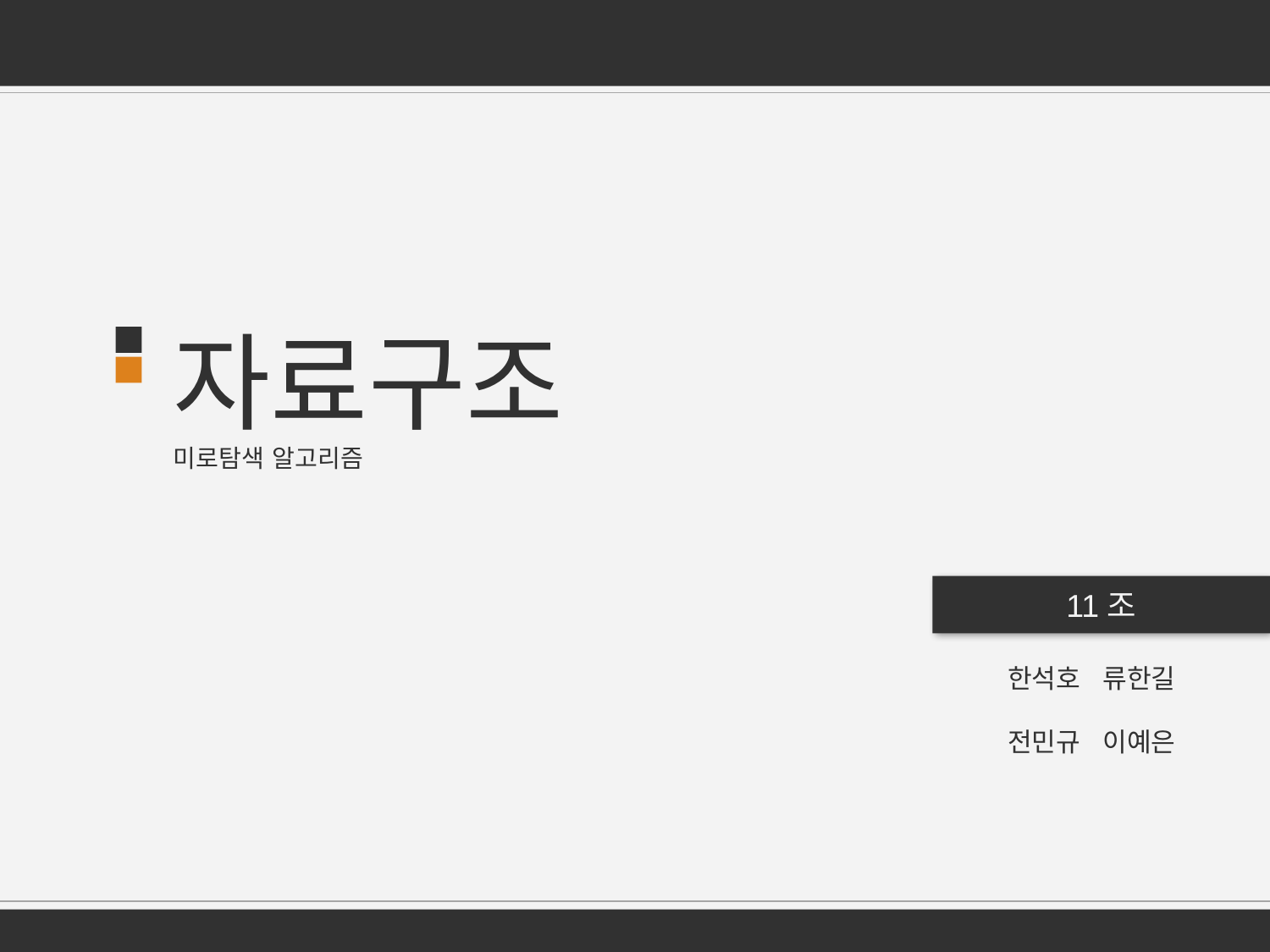

자료구조
미로탐색 알고리즘

11조
한석호   류한길

전민규   이예은